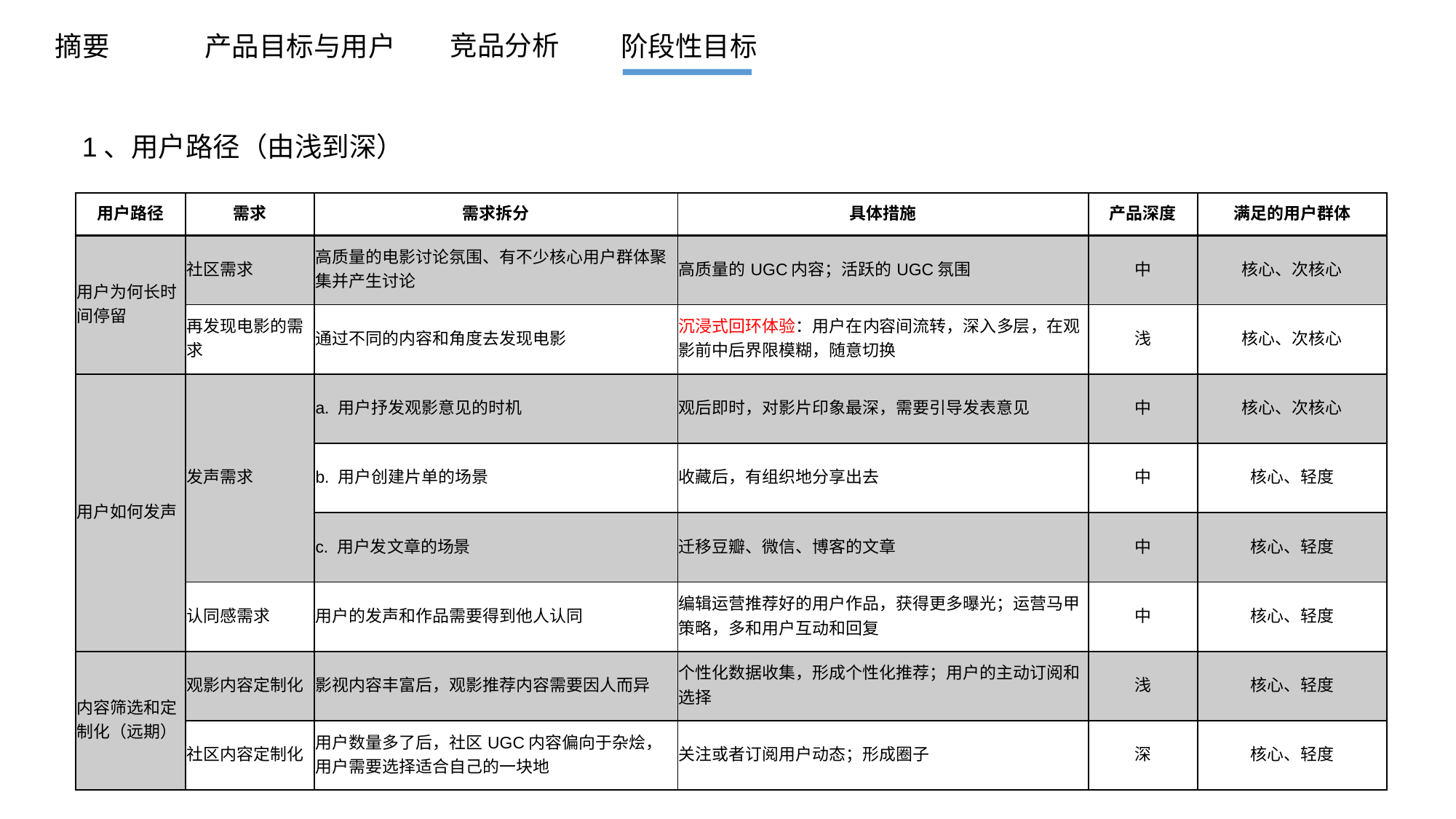

1、用户路径（由浅到深）

| 用户路径 | 需求 | 需求拆分 | 具体措施 | 产品深度 | 满足的用户群体 |
| --- | --- | --- | --- | --- | --- |
| 用户为何长时间停留 | 社区需求 | 高质量的电影讨论氛围、有不少核心用户群体聚集并产生讨论 | 高质量的UGC内容；活跃的UGC氛围 | 中 | 核心、次核心 |
|  | 再发现电影的需求 | 通过不同的内容和角度去发现电影 | 沉浸式回环体验：用户在内容间流转，深入多层，在观影前中后界限模糊，随意切换 | 浅 | 核心、次核心 |
| 用户如何发声 | 发声需求 | a. 用户抒发观影意见的时机 | 观后即时，对影片印象最深，需要引导发表意见 | 中 | 核心、次核心 |
|  |  | b. 用户创建片单的场景 | 收藏后，有组织地分享出去 | 中 | 核心、轻度 |
|  |  | c. 用户发文章的场景 | 迁移豆瓣、微信、博客的文章 | 中 | 核心、轻度 |
|  | 认同感需求 | 用户的发声和作品需要得到他人认同 | 编辑运营推荐好的用户作品，获得更多曝光；运营马甲策略，多和用户互动和回复 | 中 | 核心、轻度 |
| 内容筛选和定制化（远期） | 观影内容定制化 | 影视内容丰富后，观影推荐内容需要因人而异 | 个性化数据收集，形成个性化推荐；用户的主动订阅和选择 | 浅 | 核心、轻度 |
|  | 社区内容定制化 | 用户数量多了后，社区UGC内容偏向于杂烩，用户需要选择适合自己的一块地 | 关注或者订阅用户动态；形成圈子 | 深 | 核心、轻度 |